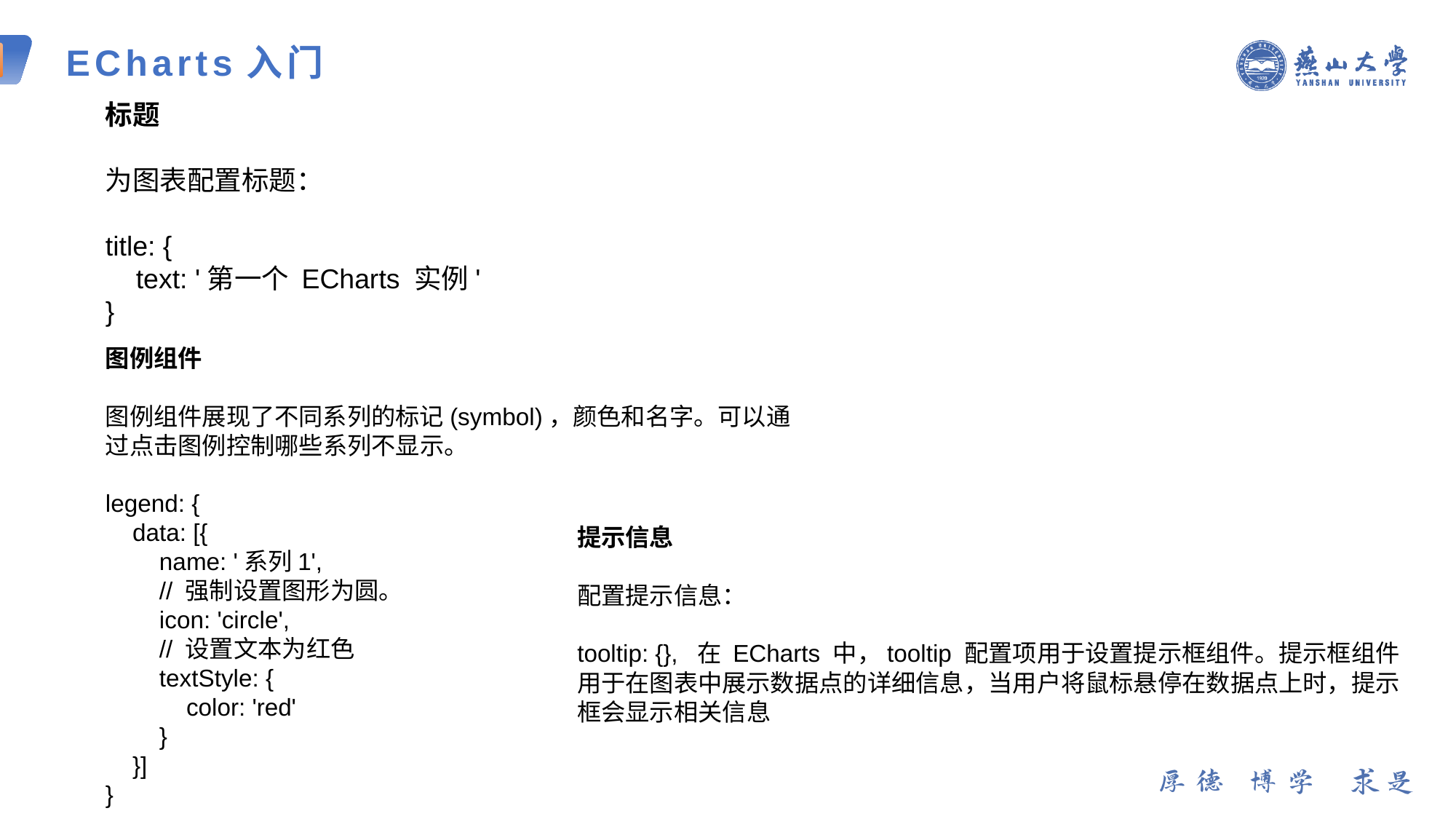

ECharts入门
标题

为图表配置标题：

title: {
    text: '第一个 ECharts 实例'
}
图例组件

图例组件展现了不同系列的标记(symbol)，颜色和名字。可以通过点击图例控制哪些系列不显示。

legend: {
    data: [{
        name: '系列1',
        // 强制设置图形为圆。
        icon: 'circle',
        // 设置文本为红色
        textStyle: {
            color: 'red'
        }
    }]
}
提示信息

配置提示信息：

tooltip: {},  在 ECharts 中，tooltip 配置项用于设置提示框组件。提示框组件用于在图表中展示数据点的详细信息，当用户将鼠标悬停在数据点上时，提示框会显示相关信息